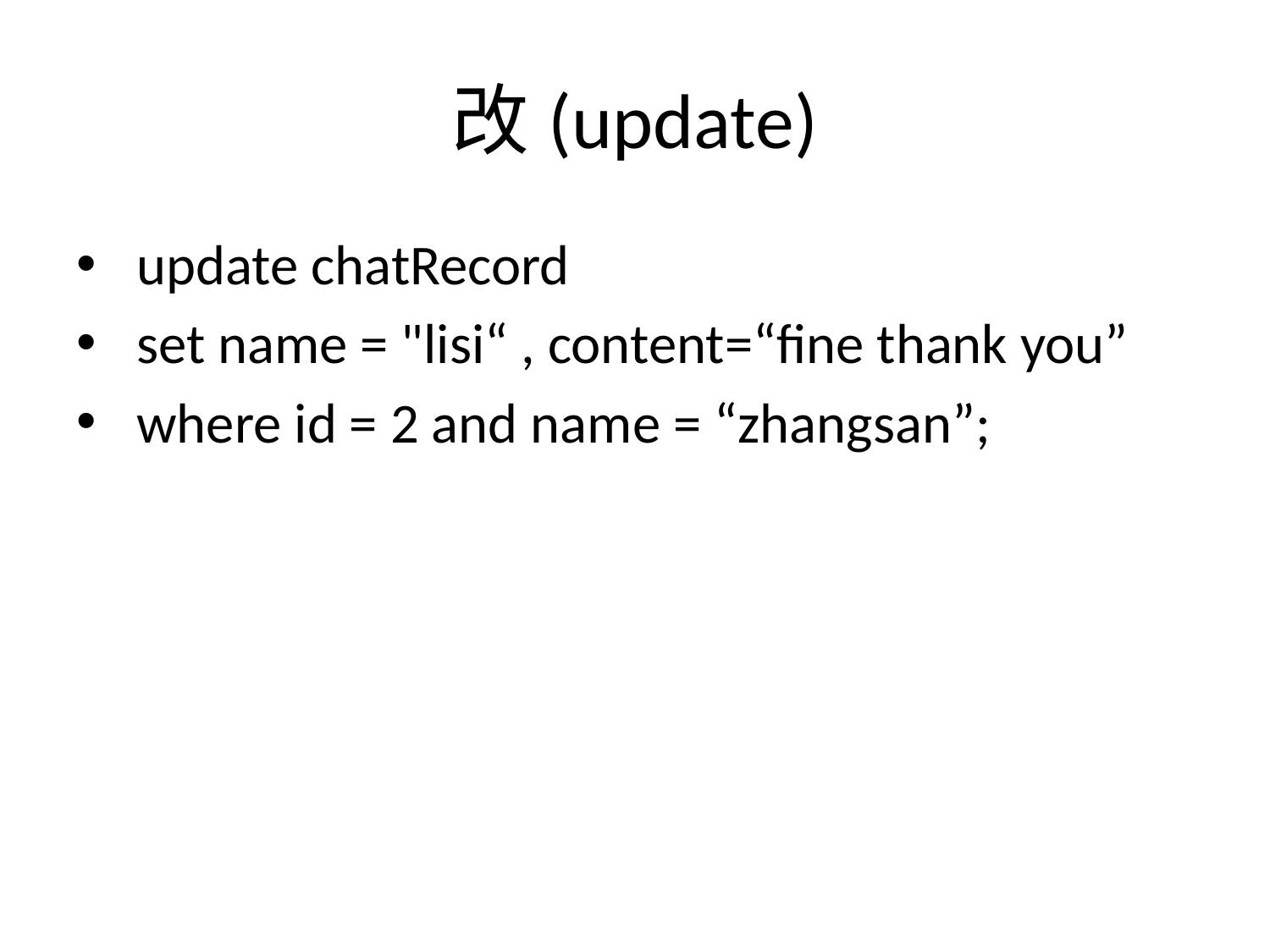

# 改(update)
 update chatRecord
 set name = "lisi“ , content=“fine thank you”
 where id = 2 and name = “zhangsan”;